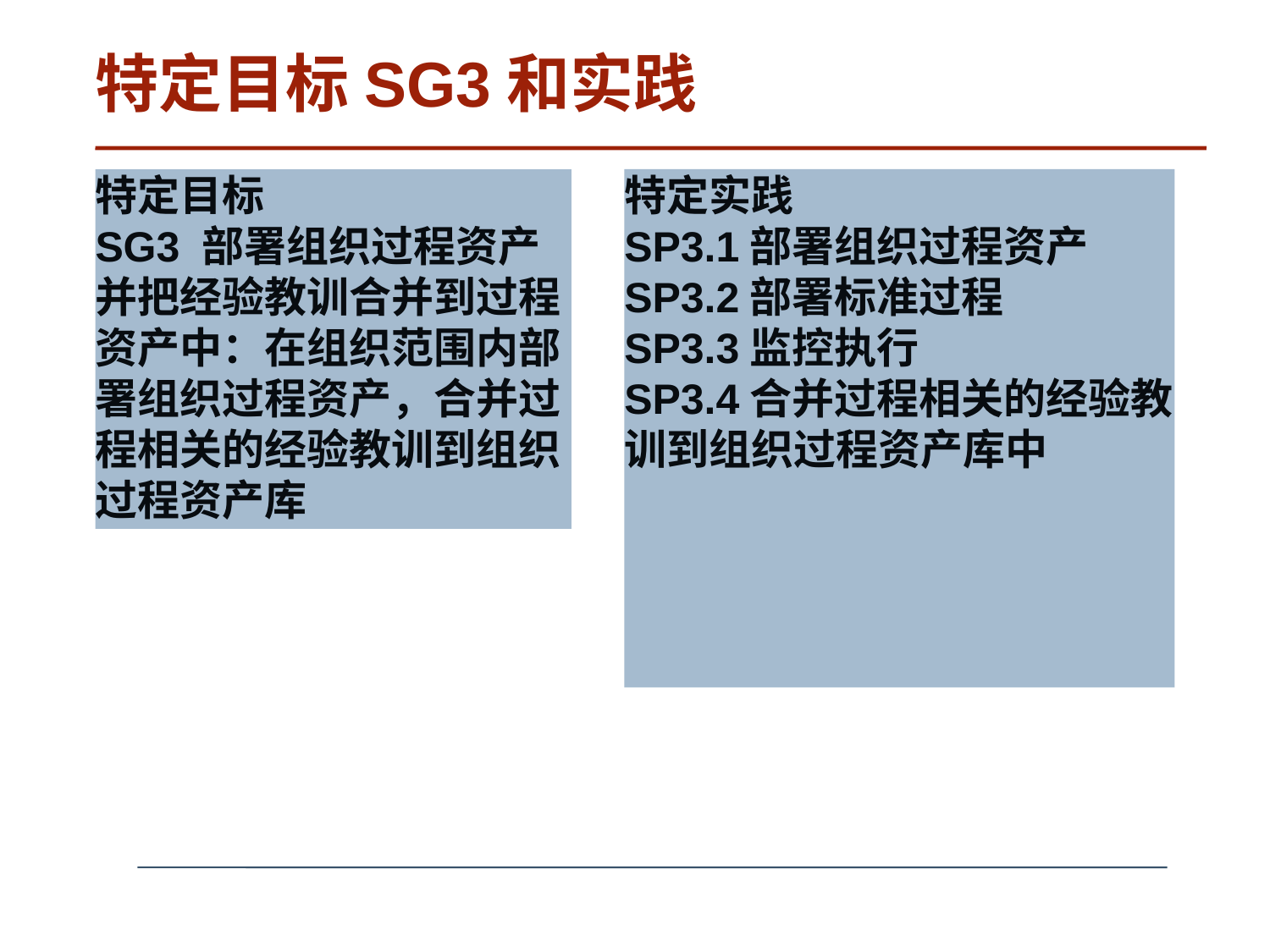

# 特定目标SG3和实践
特定目标
SG3 部署组织过程资产并把经验教训合并到过程资产中：在组织范围内部署组织过程资产，合并过程相关的经验教训到组织过程资产库
特定实践
SP3.1部署组织过程资产
SP3.2部署标准过程
SP3.3监控执行
SP3.4合并过程相关的经验教训到组织过程资产库中